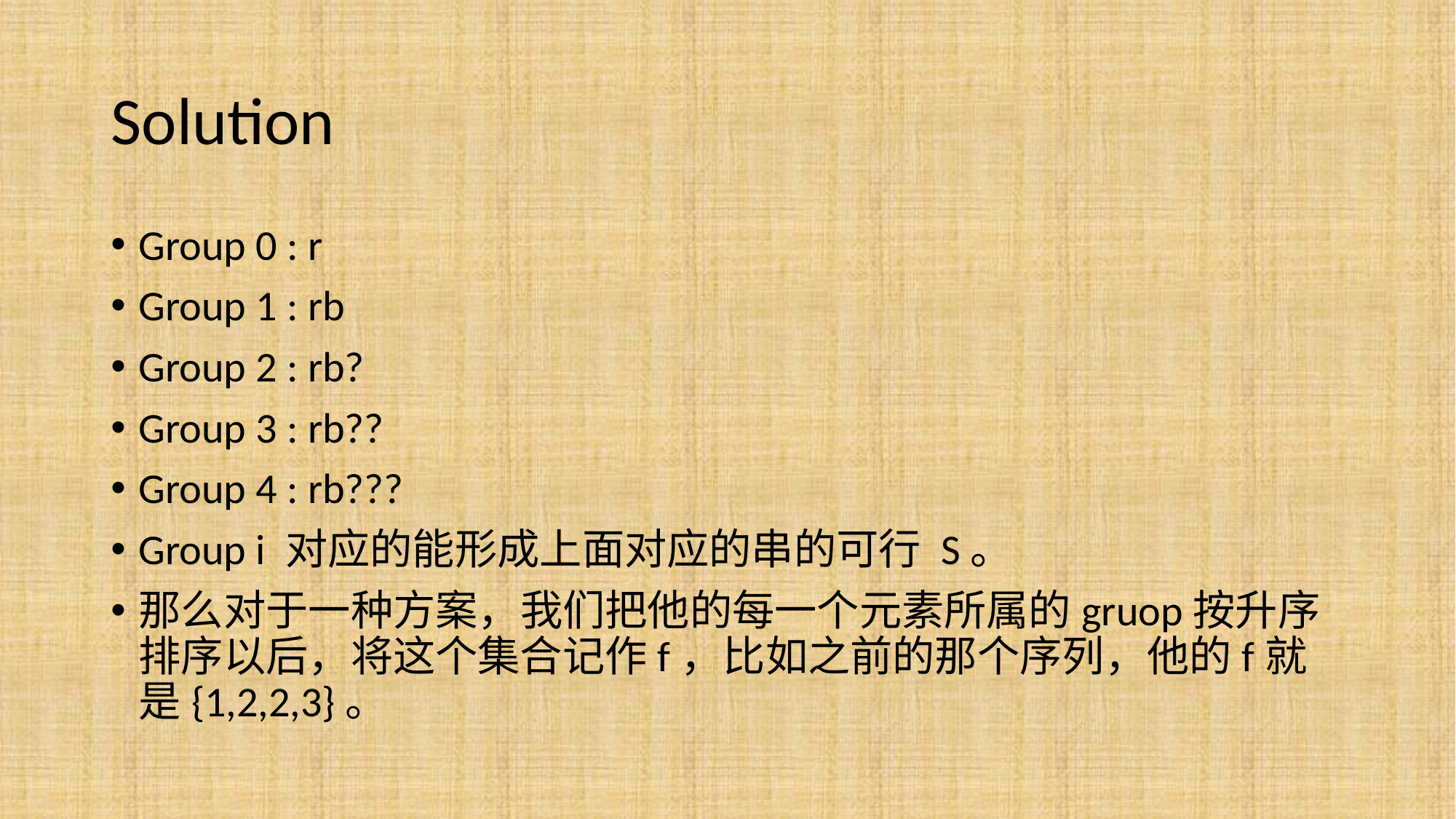

# Solution
Group 0 : r
Group 1 : rb
Group 2 : rb?
Group 3 : rb??
Group 4 : rb???
Group i 对应的能形成上面对应的串的可行 S。
那么对于一种方案，我们把他的每一个元素所属的gruop按升序排序以后，将这个集合记作f，比如之前的那个序列，他的f就是{1,2,2,3}。